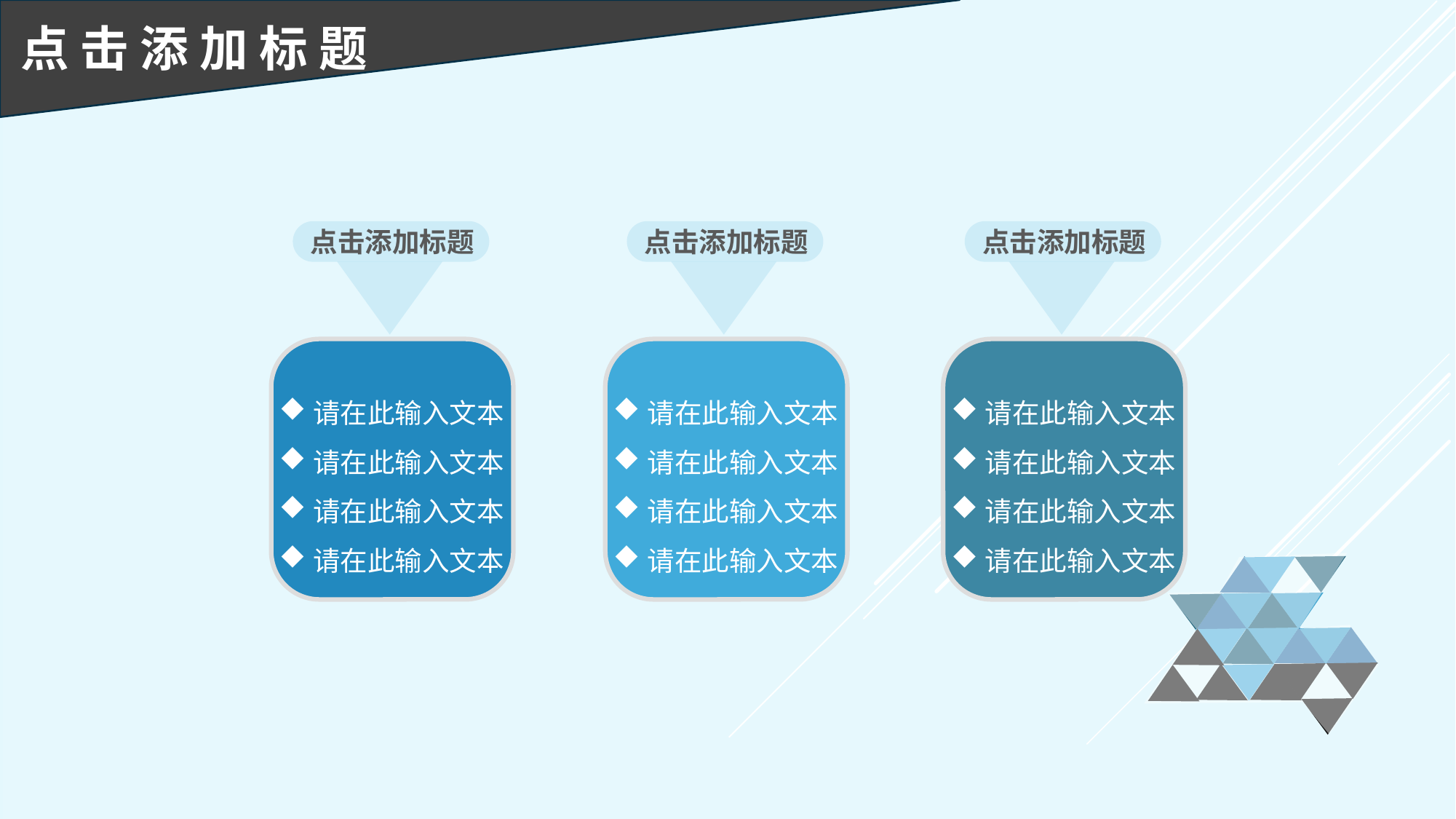

点 击 添 加 标 题

点击添加标题

请在此输入文本
请在此输入文本
请在此输入文本
请在此输入文本
点击添加标题

请在此输入文本
请在此输入文本
请在此输入文本
请在此输入文本
点击添加标题

请在此输入文本
请在此输入文本
请在此输入文本
请在此输入文本